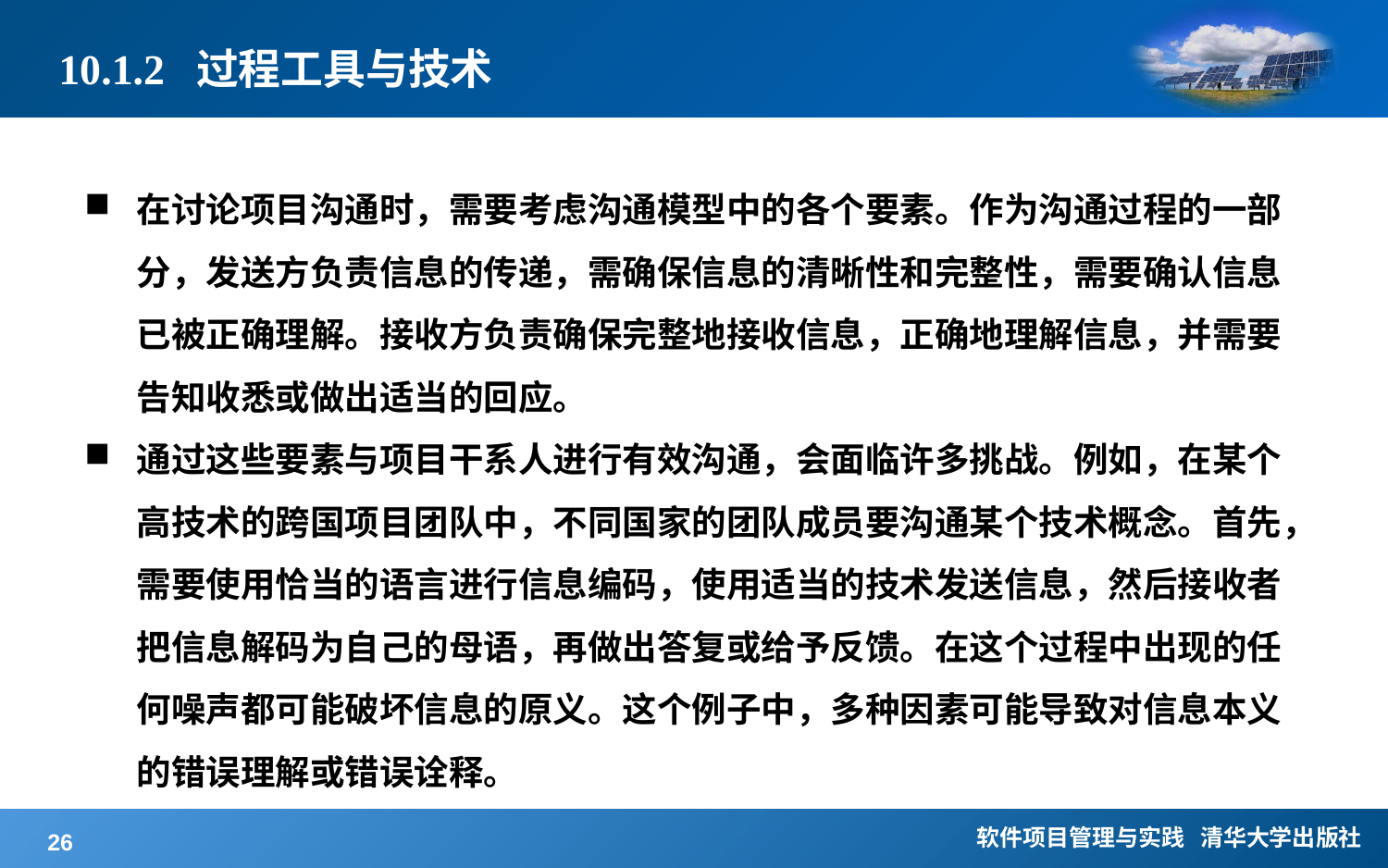

# 10.1.2  过程工具与技术
在讨论项目沟通时，需要考虑沟通模型中的各个要素。作为沟通过程的一部分，发送方负责信息的传递，需确保信息的清晰性和完整性，需要确认信息已被正确理解。接收方负责确保完整地接收信息，正确地理解信息，并需要告知收悉或做出适当的回应。
通过这些要素与项目干系人进行有效沟通，会面临许多挑战。例如，在某个高技术的跨国项目团队中，不同国家的团队成员要沟通某个技术概念。首先，需要使用恰当的语言进行信息编码，使用适当的技术发送信息，然后接收者把信息解码为自己的母语，再做出答复或给予反馈。在这个过程中出现的任何噪声都可能破坏信息的原义。这个例子中，多种因素可能导致对信息本义的错误理解或错误诠释。